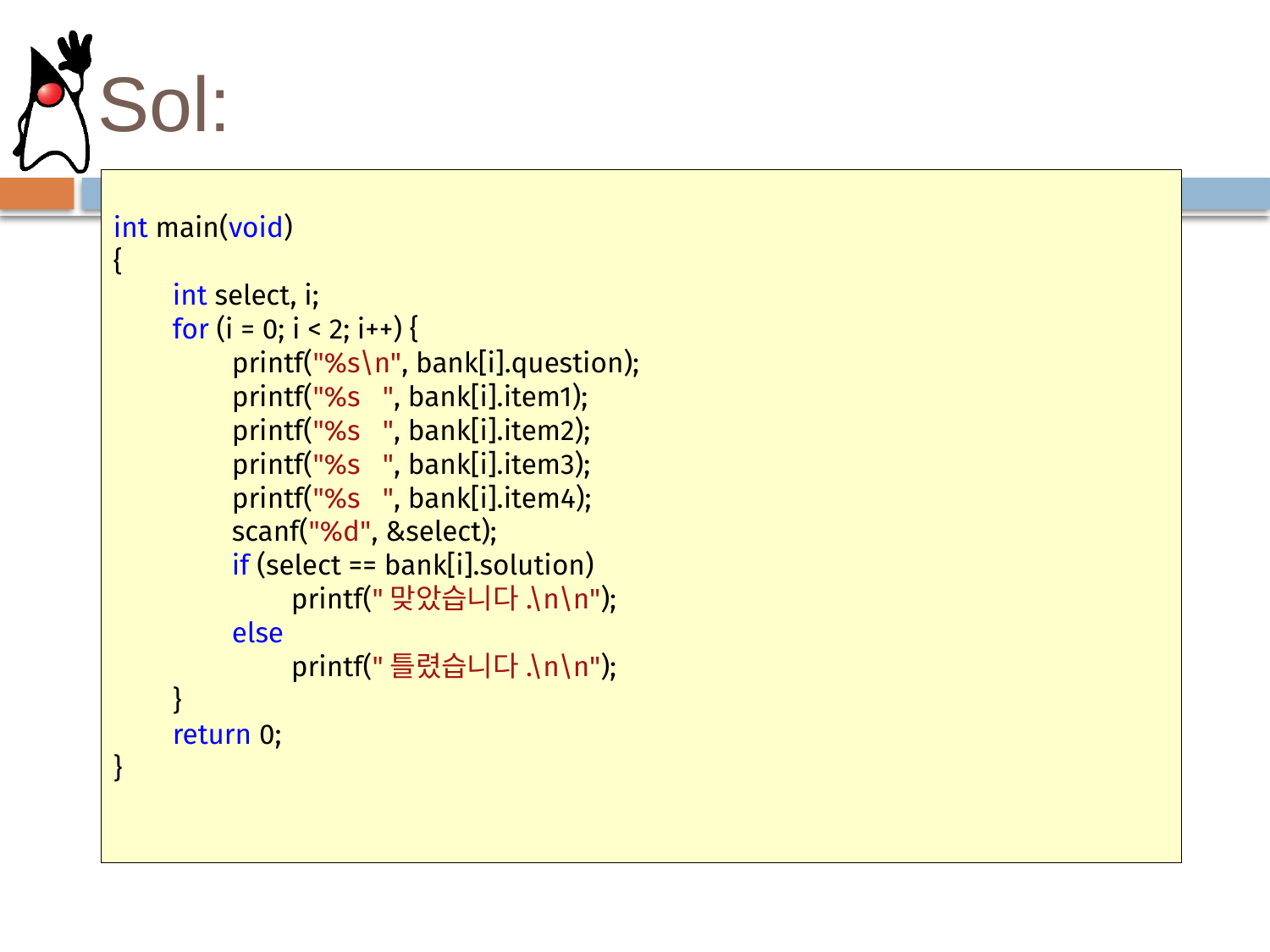

# Sol:

int main(void)
{
        int select, i;
        for (i = 0; i < 2; i++) {
                printf("%s\n", bank[i].question);
                printf("%s   ", bank[i].item1);
                printf("%s   ", bank[i].item2);
                printf("%s   ", bank[i].item3);
                printf("%s   ", bank[i].item4);
                scanf("%d", &select);
                if (select == bank[i].solution)
                        printf("맞았습니다.\n\n");
                else
                        printf("틀렸습니다.\n\n");
        }
        return 0;
}